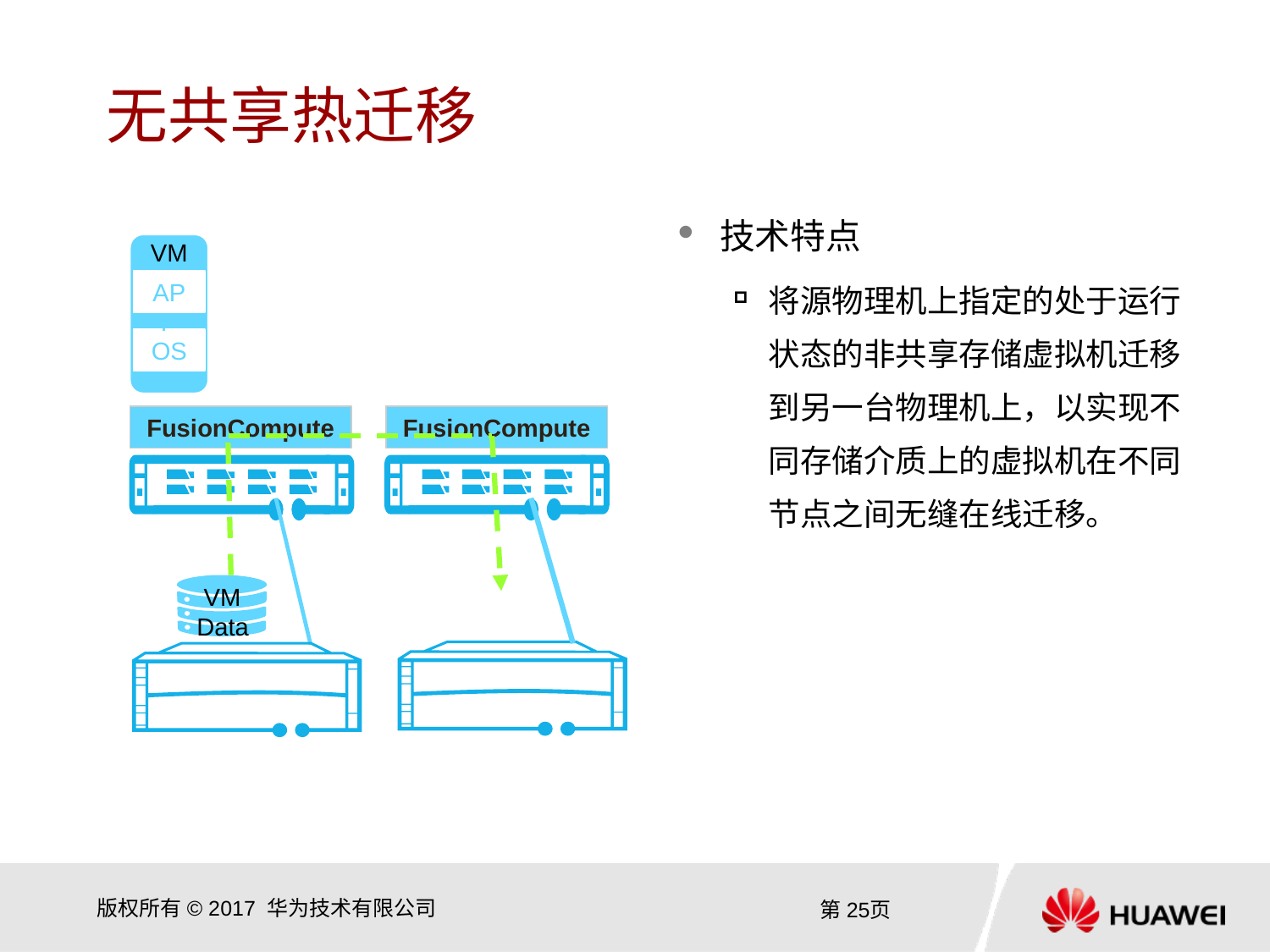

# 无共享热迁移
技术特点
将源物理机上指定的处于运行状态的非共享存储虚拟机迁移到另一台物理机上，以实现不同存储介质上的虚拟机在不同节点之间无缝在线迁移。
VM

APP
OS
FusionCompute
FusionCompute

  VM
 Data